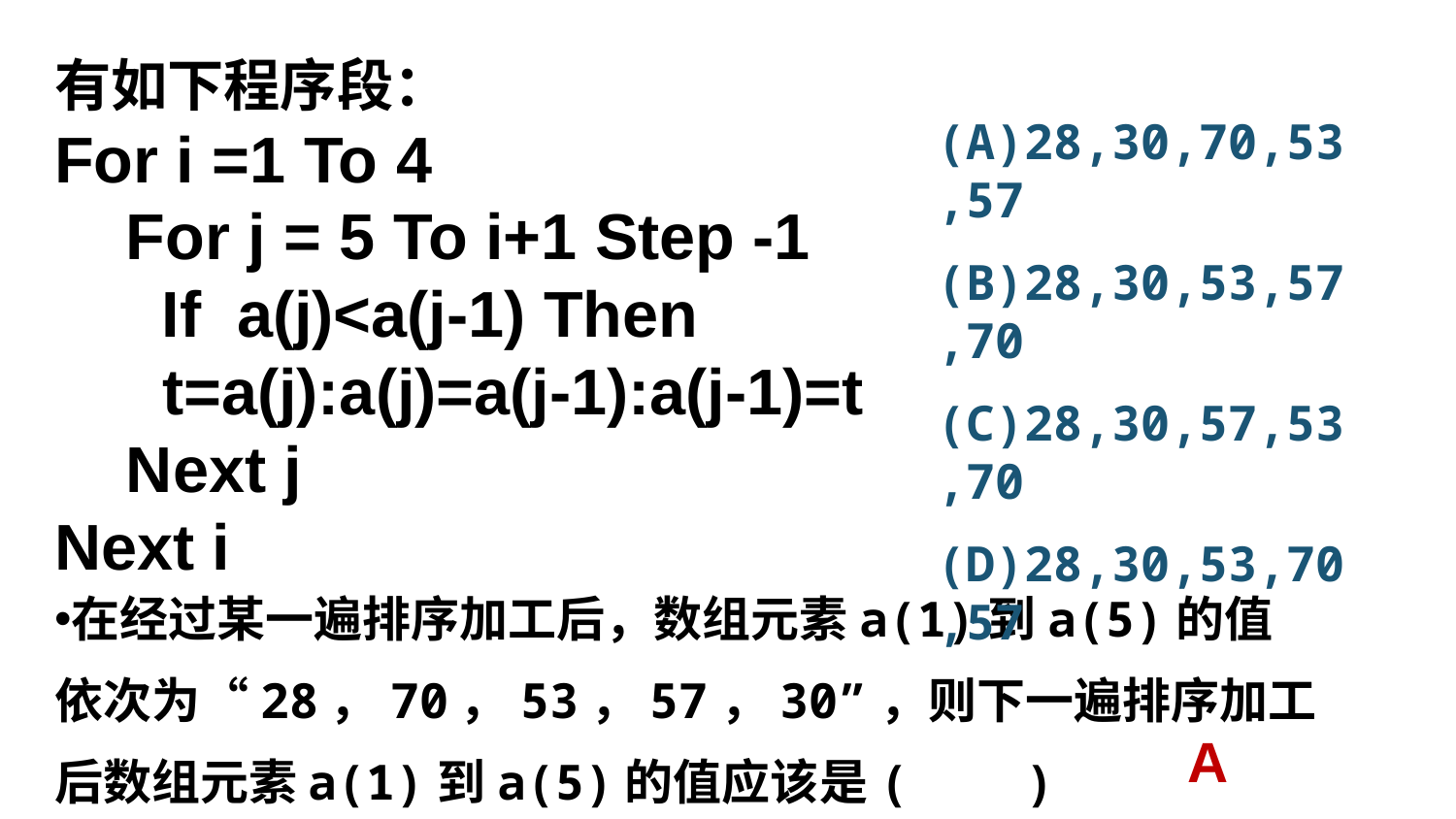

有如下程序段：
For i =1 To 4
    For j = 5 To i+1 Step -1
      If  a(j)<a(j-1) Then
      t=a(j):a(j)=a(j-1):a(j-1)=t
    Next j
Next i

(A)28,30,70,53,57
(B)28,30,53,57,70
(C)28,30,57,53,70
(D)28,30,53,70,57
在经过某一遍排序加工后，数组元素a(1)到a(5)的值依次为“28，70，53，57，30”，则下一遍排序加工后数组元素a(1)到a(5)的值应该是(    )
A